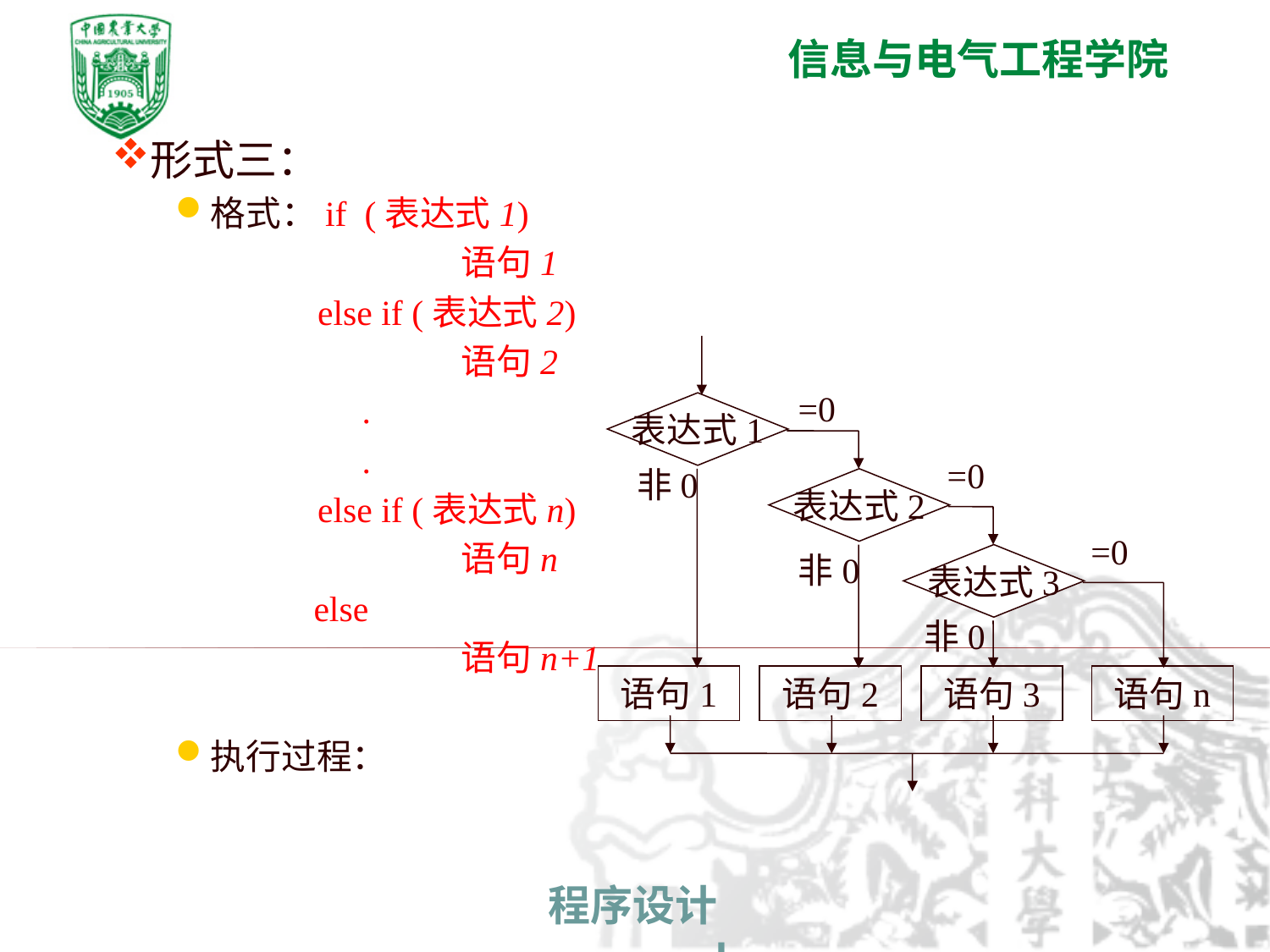

形式三：
格式：if  (表达式1)
			语句1
                else if (表达式2)
			语句2
                     .
                     .
                else if (表达式n)
			语句n
	            else
			语句n+1

执行过程：

=0
表达式1

=0
非0

表达式2

=0
非0

表达式3

非0

语句1
语句2
语句3
语句n